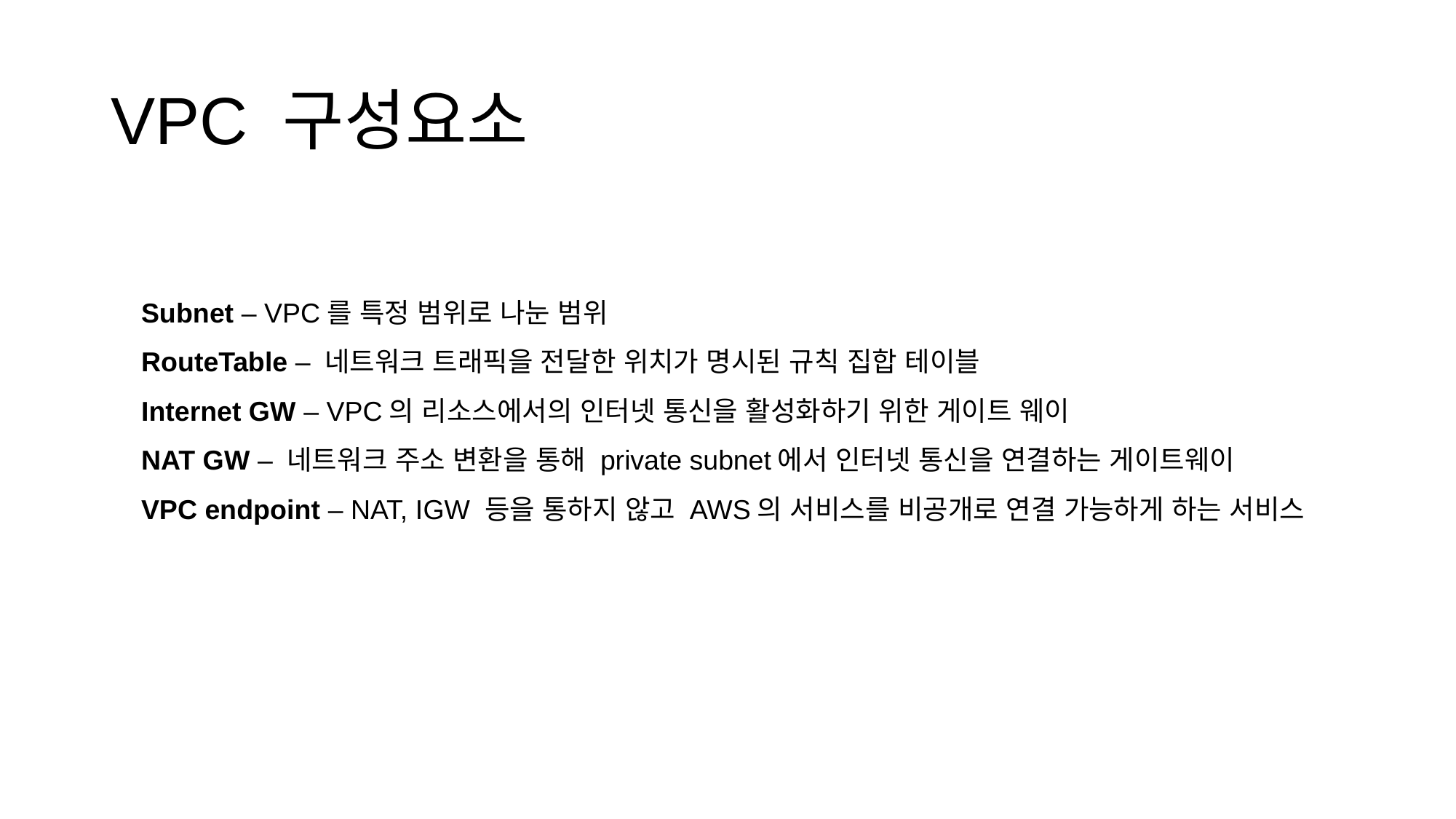

# VPC 구성요소
Subnet – VPC를 특정 범위로 나눈 범위
RouteTable – 네트워크 트래픽을 전달한 위치가 명시된 규칙 집합 테이블
Internet GW – VPC의 리소스에서의 인터넷 통신을 활성화하기 위한 게이트 웨이
NAT GW – 네트워크 주소 변환을 통해 private subnet에서 인터넷 통신을 연결하는 게이트웨이
VPC endpoint – NAT, IGW 등을 통하지 않고 AWS의 서비스를 비공개로 연결 가능하게 하는 서비스